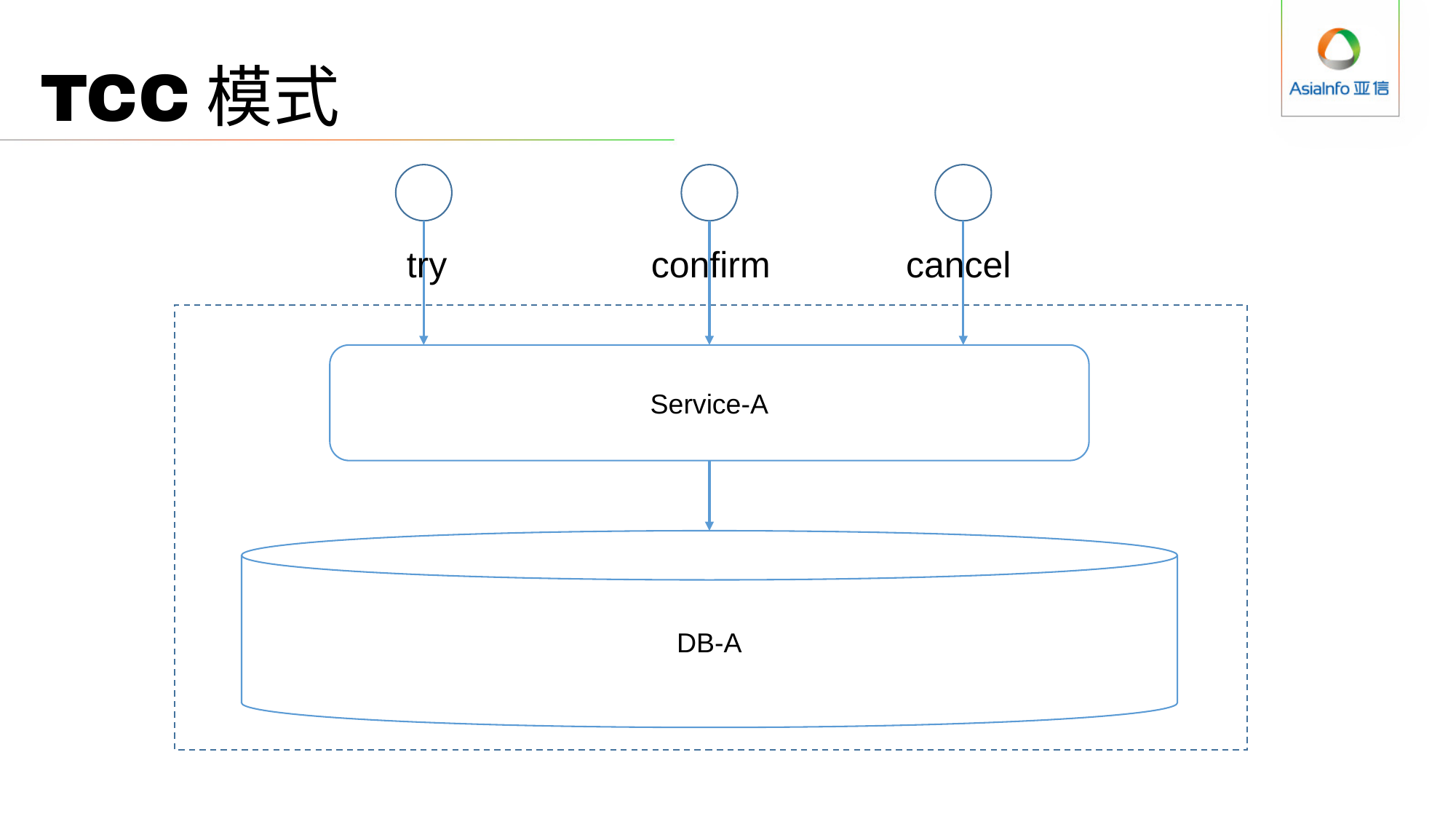

# TCC模式

try
confirm
cancel

Service-A
DB-A